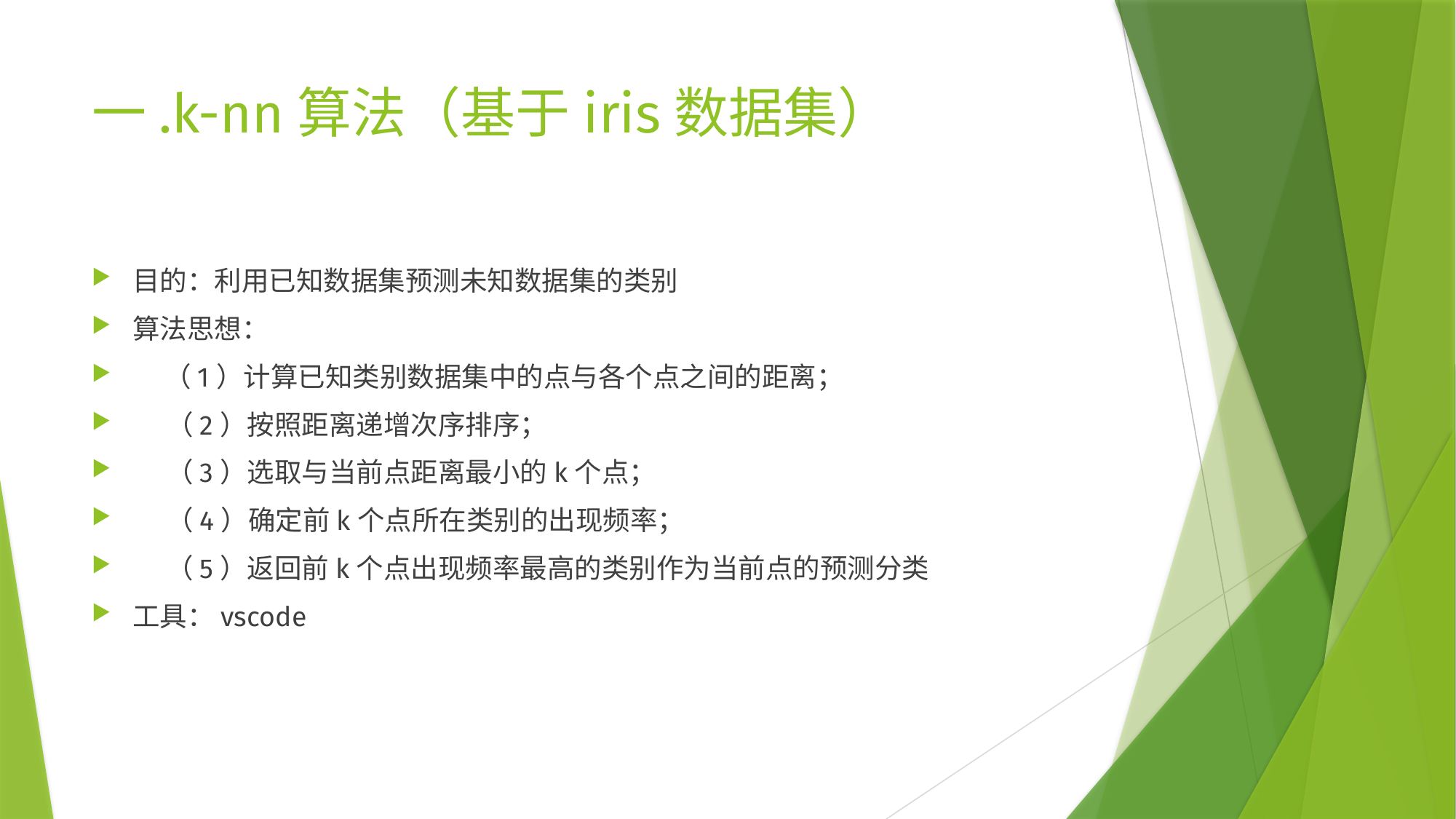

# 一.k-nn算法（基于iris数据集）
目的：利用已知数据集预测未知数据集的类别
算法思想：
    （1）计算已知类别数据集中的点与各个点之间的距离；
　 （2）按照距离递增次序排序；
　 （3）选取与当前点距离最小的k个点；
　 （4）确定前k个点所在类别的出现频率；
　 （5）返回前k个点出现频率最高的类别作为当前点的预测分类
工具：vscode